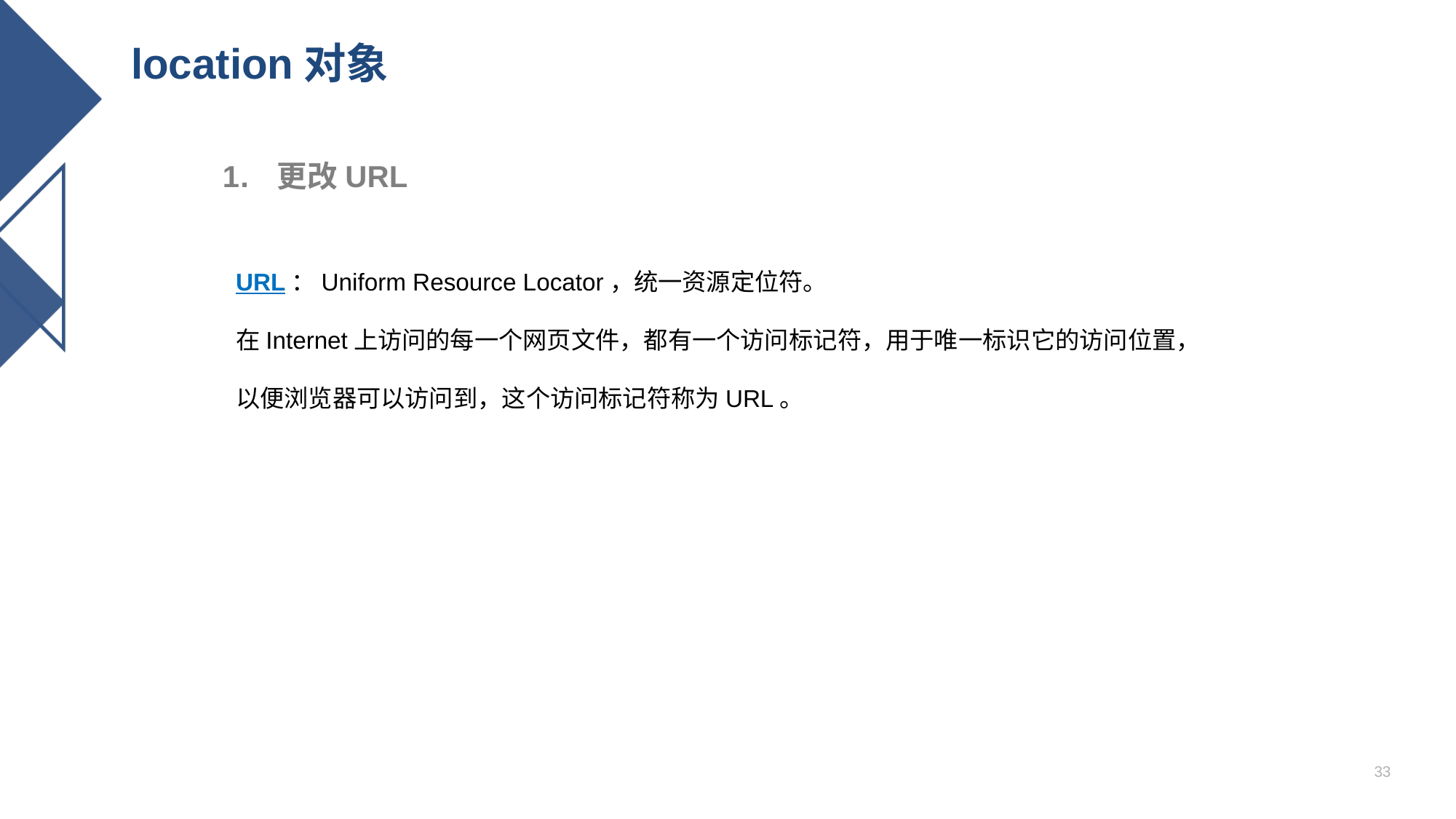

# location对象
更改URL
URL：Uniform Resource Locator，统一资源定位符。
在Internet上访问的每一个网页文件，都有一个访问标记符，用于唯一标识它的访问位置，以便浏览器可以访问到，这个访问标记符称为URL。
33